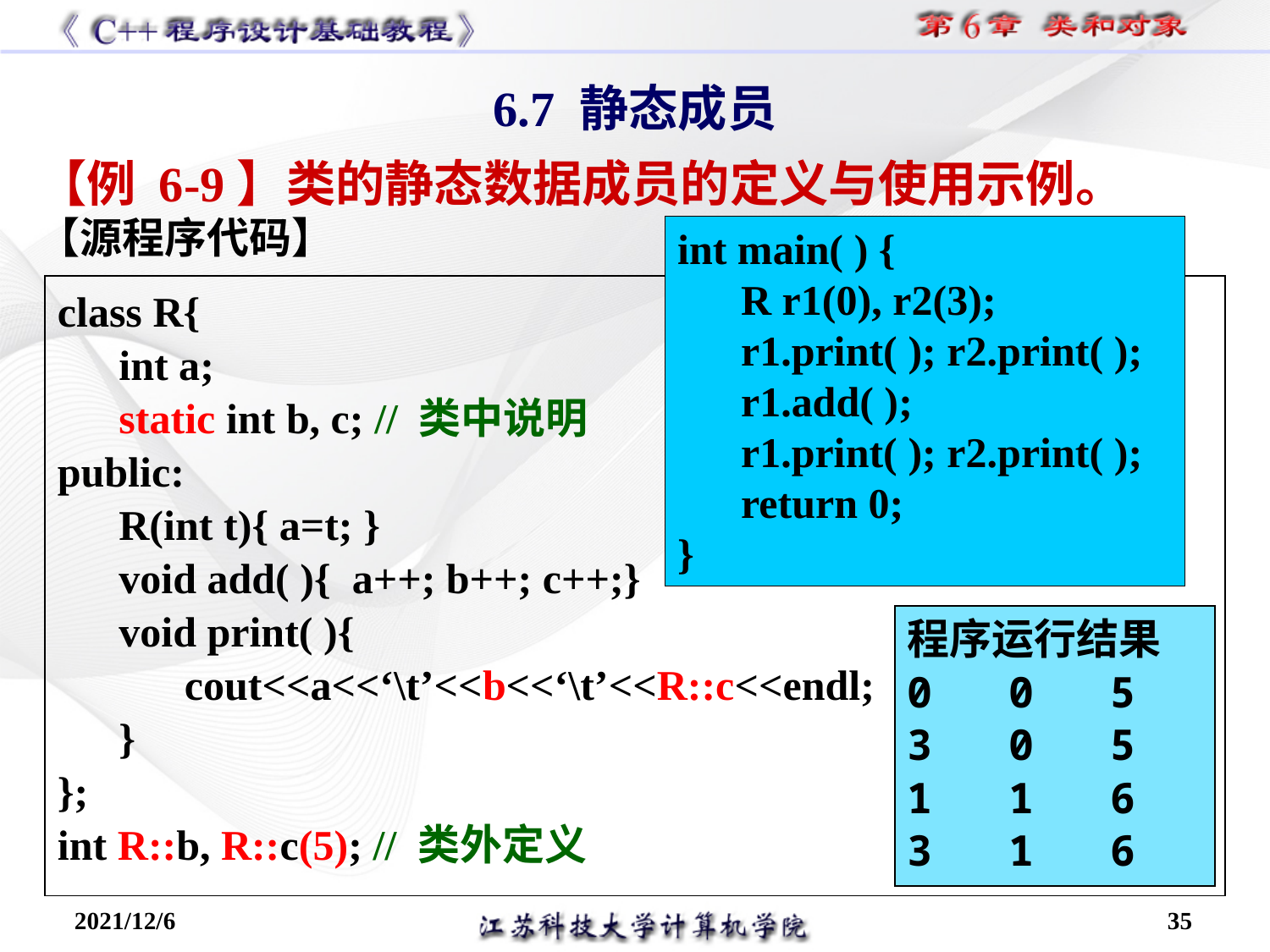

6.7 静态成员
【例 6-9】类的静态数据成员的定义与使用示例。
【源程序代码】
int main( ) {
R r1(0), r2(3);
r1.print( ); r2.print( );
r1.add( );
r1.print( ); r2.print( );
return 0;
}
class R{
int a;
static int b, c; // 类中说明
public:
R(int t){ a=t; }
void add( ){  a++; b++; c++;}
void print( ){
cout<<a<<‘\t’<<b<<‘\t’<<R::c<<endl;
}
};
int R::b, R::c(5); // 类外定义
程序运行结果
0   0   5
3   0   5
1   1   6
3   1   6